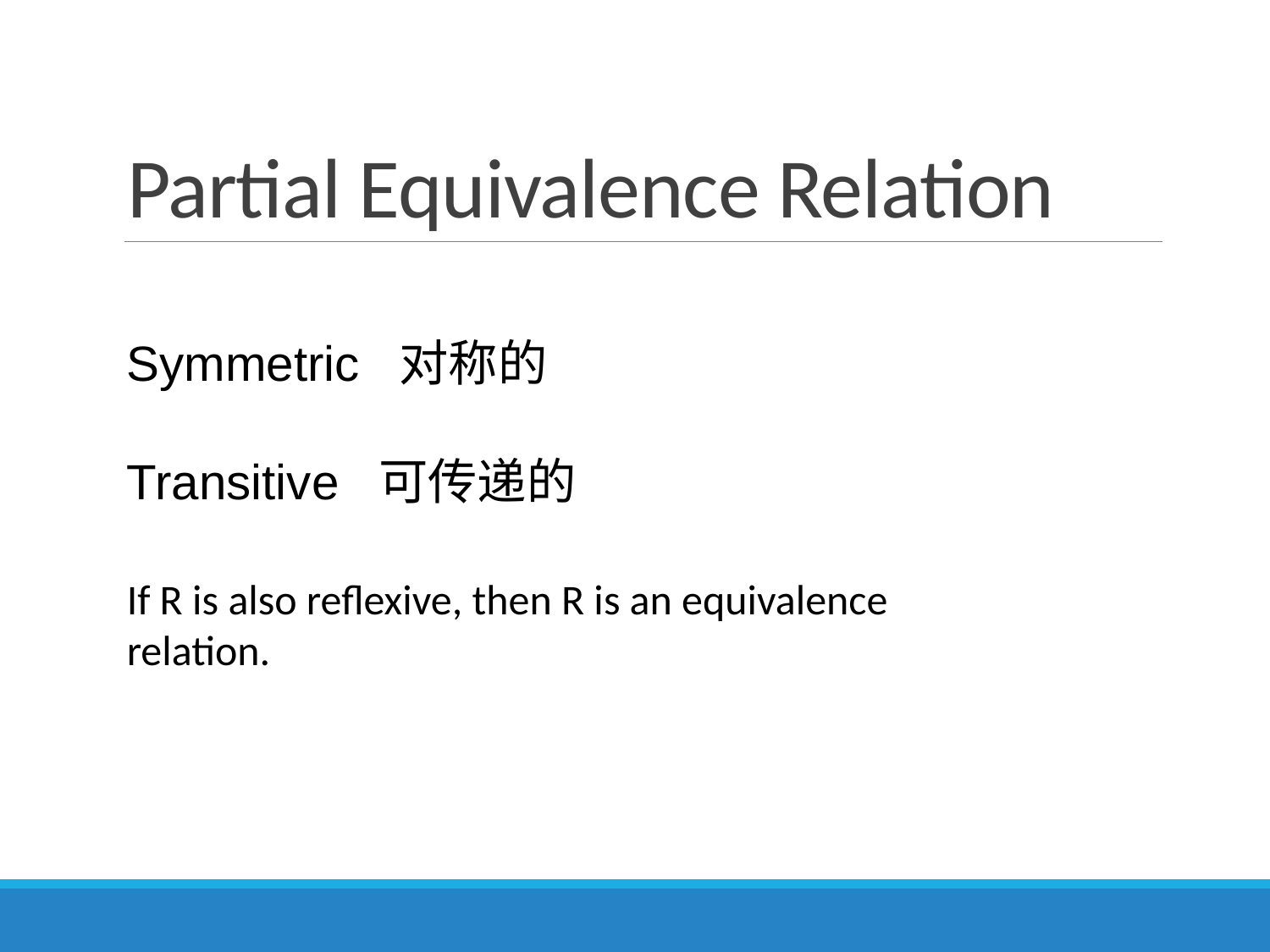

# Partial Equivalence Relation
Symmetric  对称的
Transitive  可传递的
If R is also reflexive, then R is an equivalence relation.